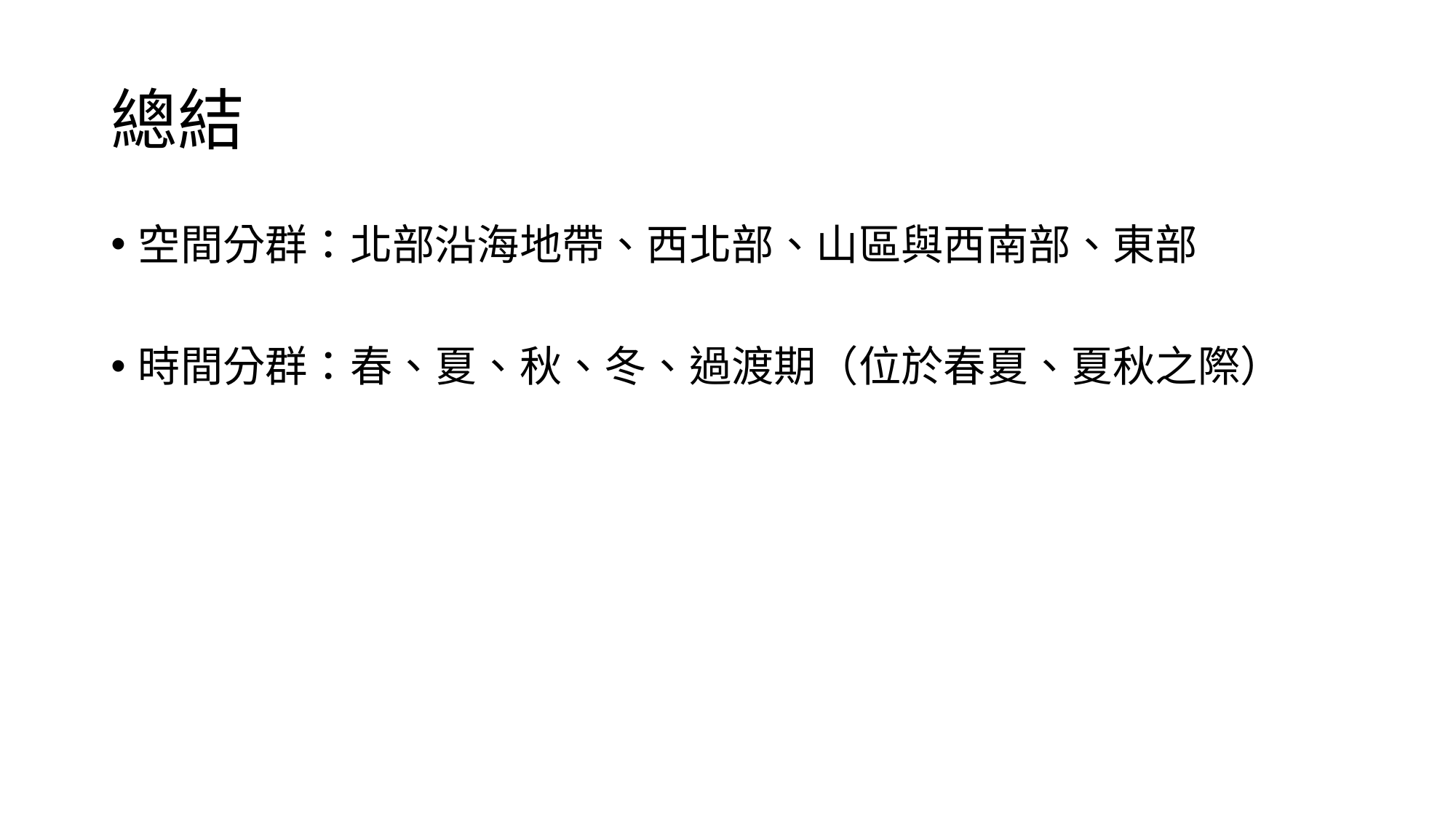

# 總結
空間分群：北部沿海地帶、西北部、山區與西南部、東部

時間分群：春、夏、秋、冬、過渡期（位於春夏、夏秋之際）